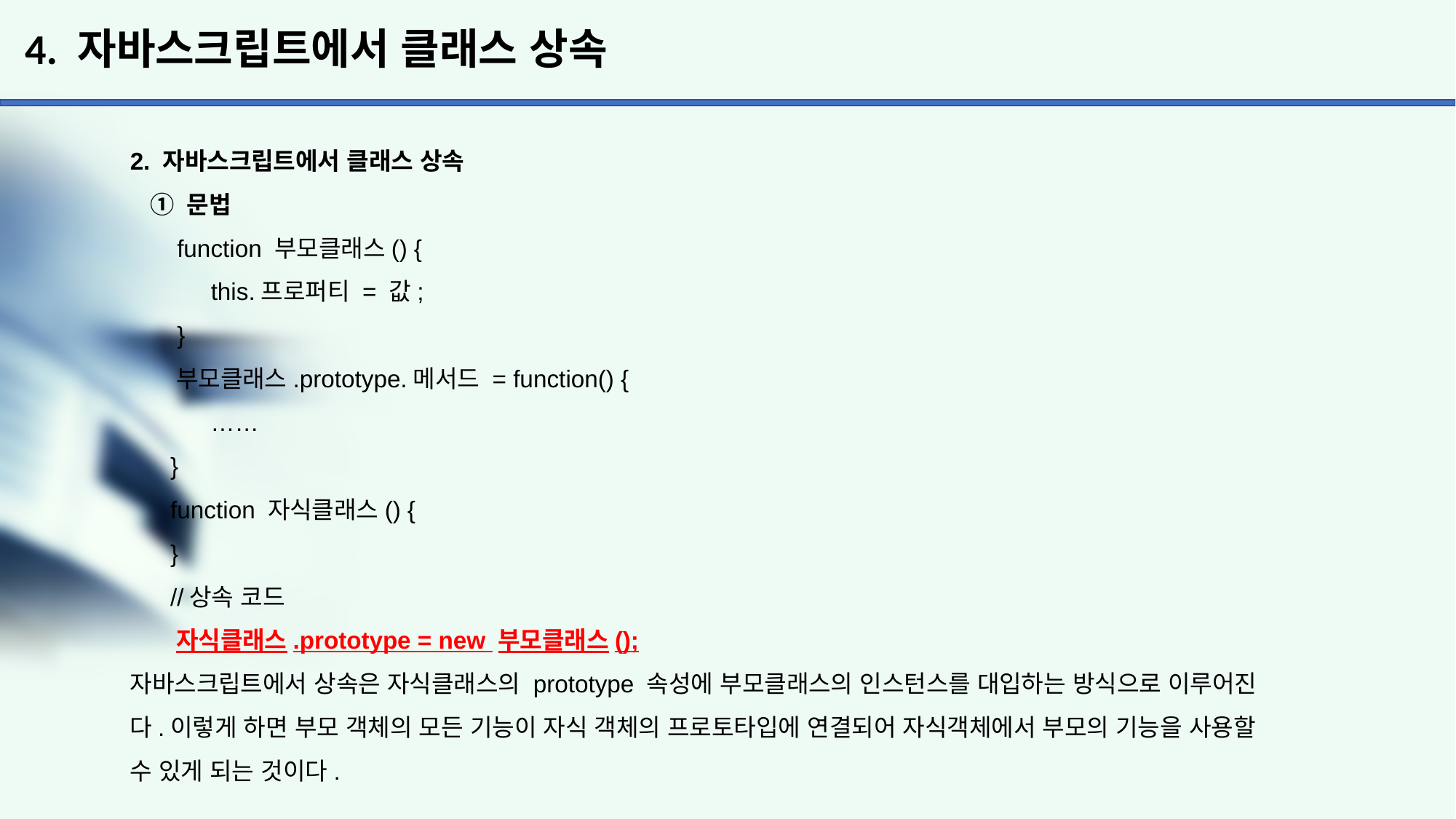

# 4. 자바스크립트에서 클래스 상속
2. 자바스크립트에서 클래스 상속
   ① 문법
       function 부모클래스() {
            this.프로퍼티 = 값;
       }
      부모클래스.prototype.메서드 = function() {
            ……
      }
      function 자식클래스() {
      }
      //상속 코드
      자식클래스.prototype = new 부모클래스();
자바스크립트에서 상속은 자식클래스의 prototype 속성에 부모클래스의 인스턴스를 대입하는 방식으로 이루어진
다.이렇게 하면 부모 객체의 모든 기능이 자식 객체의 프로토타입에 연결되어 자식객체에서 부모의 기능을 사용할
수 있게 되는 것이다.